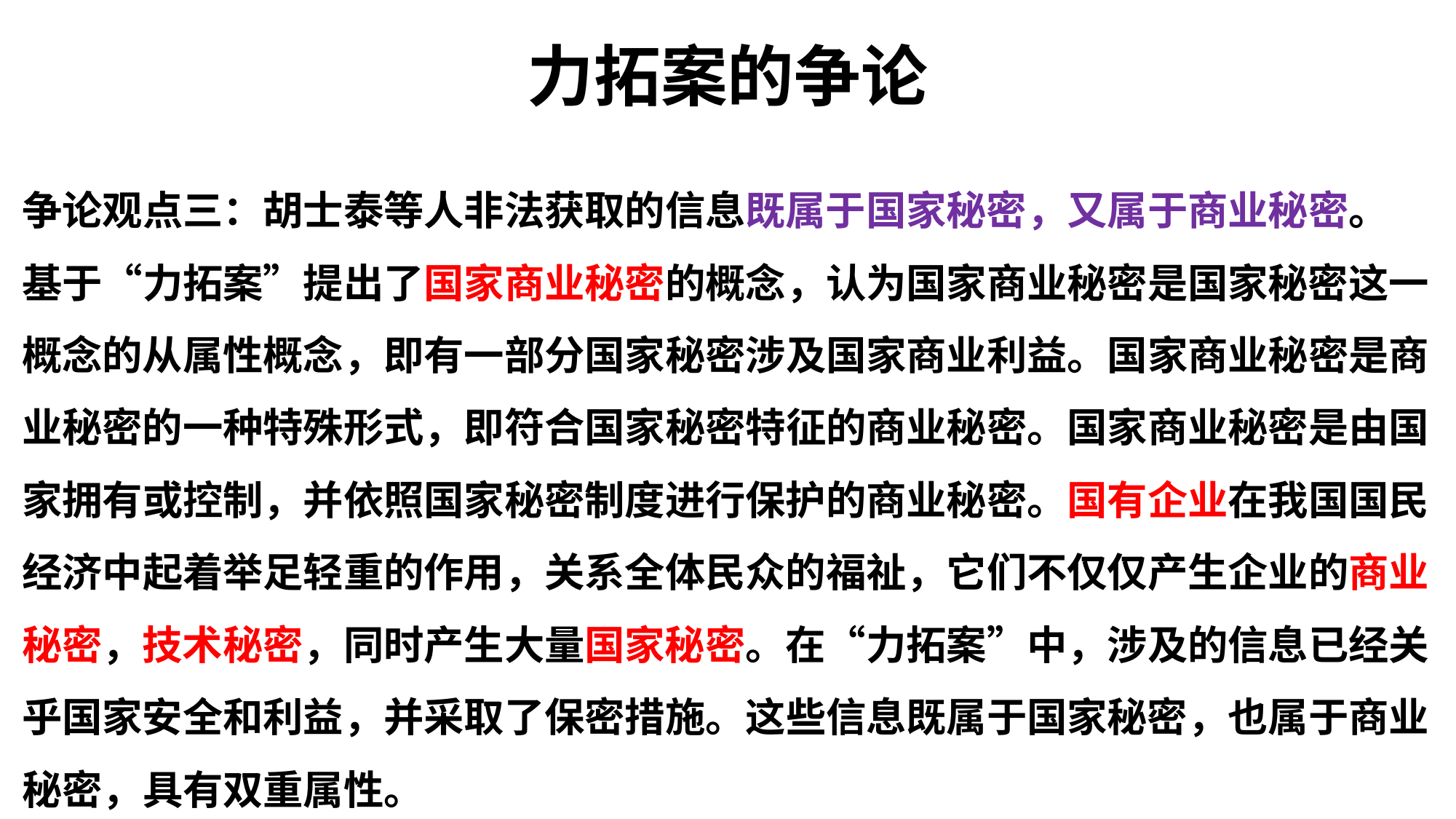

# 力拓案的争论
争论观点三：胡士泰等人非法获取的信息既属于国家秘密，又属于商业秘密。
基于“力拓案”提出了国家商业秘密的概念，认为国家商业秘密是国家秘密这一概念的从属性概念，即有一部分国家秘密涉及国家商业利益。国家商业秘密是商业秘密的一种特殊形式，即符合国家秘密特征的商业秘密。国家商业秘密是由国家拥有或控制，并依照国家秘密制度进行保护的商业秘密。国有企业在我国国民经济中起着举足轻重的作用，关系全体民众的福祉，它们不仅仅产生企业的商业秘密，技术秘密，同时产生大量国家秘密。在“力拓案”中，涉及的信息已经关乎国家安全和利益，并采取了保密措施。这些信息既属于国家秘密，也属于商业秘密，具有双重属性。